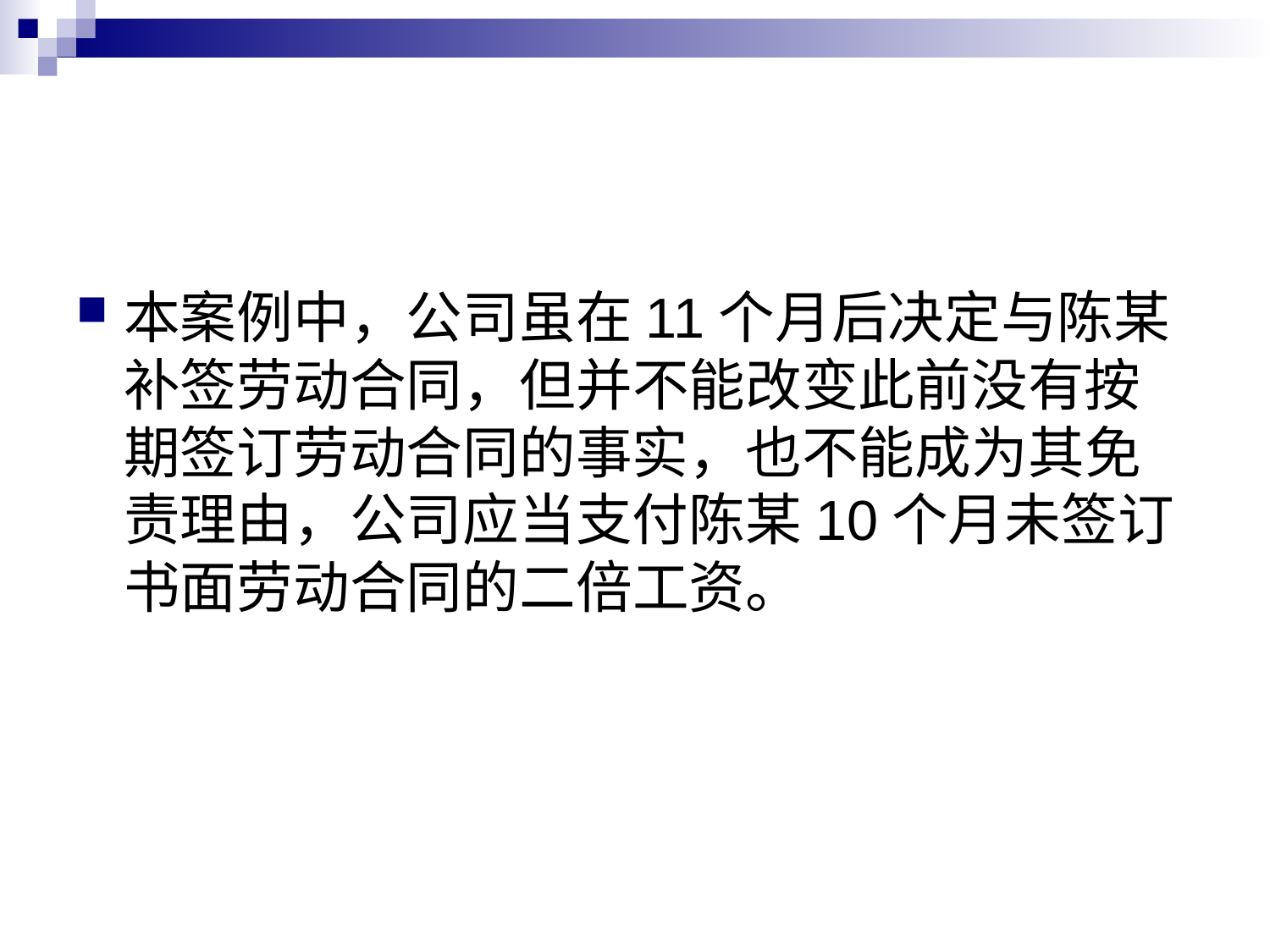

#
本案例中，公司虽在11个月后决定与陈某补签劳动合同，但并不能改变此前没有按期签订劳动合同的事实，也不能成为其免责理由，公司应当支付陈某10个月未签订书面劳动合同的二倍工资。